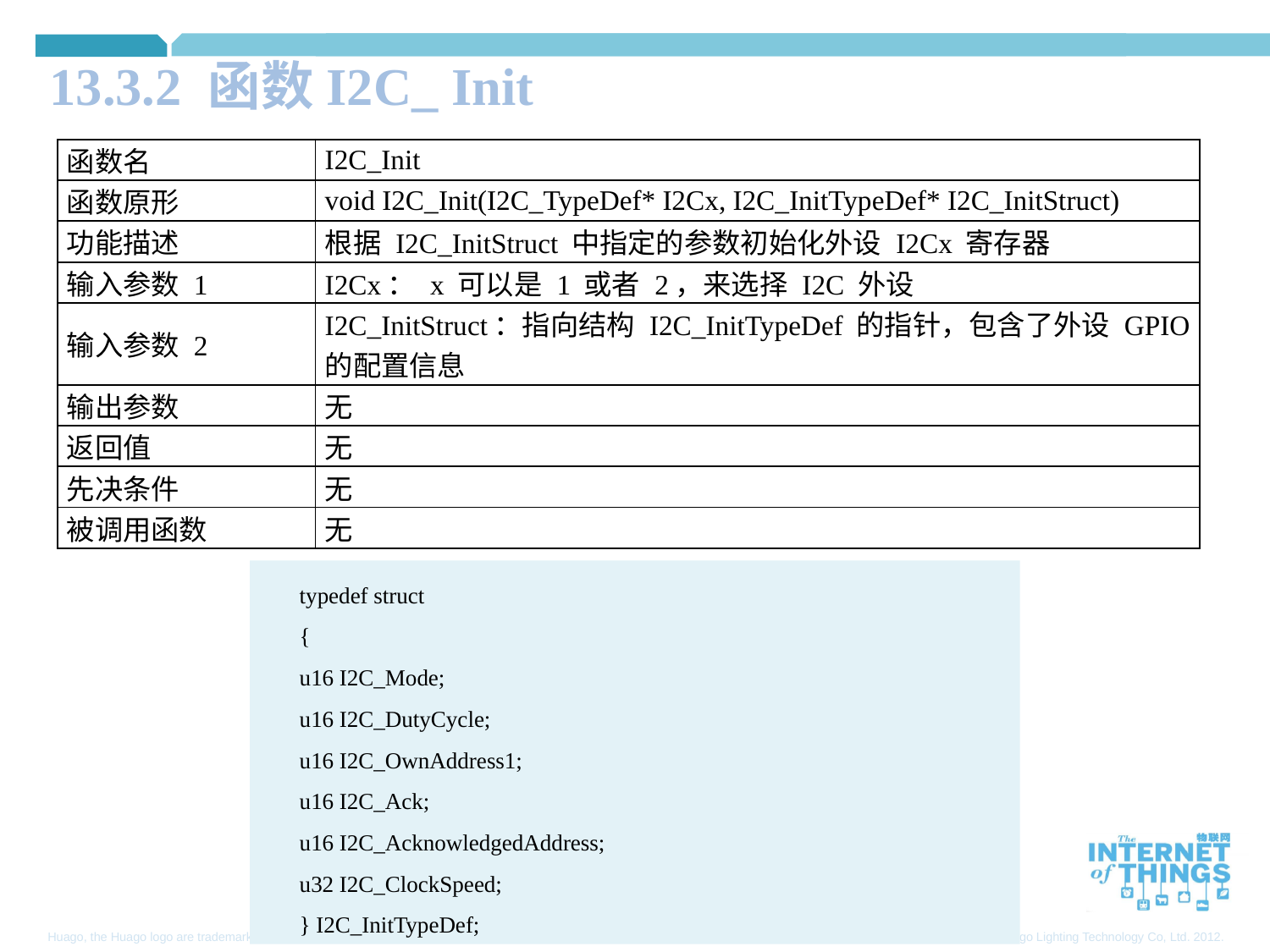

13.3.2 函数I2C_ Init
| 函数名 | I2C\_Init |
| --- | --- |
| 函数原形 | void I2C\_Init(I2C\_TypeDef\* I2Cx, I2C\_InitTypeDef\* I2C\_InitStruct) |
| 功能描述 | 根据 I2C\_InitStruct 中指定的参数初始化外设 I2Cx 寄存器 |
| 输入参数 1 | I2Cx： x 可以是 1 或者 2，来选择 I2C 外设 |
| 输入参数 2 | I2C\_InitStruct：指向结构 I2C\_InitTypeDef 的指针，包含了外设 GPIO 的配置信息 |
| 输出参数 | 无 |
| 返回值 | 无 |
| 先决条件 | 无 |
| 被调用函数 | 无 |
typedef struct
{
u16 I2C_Mode;
u16 I2C_DutyCycle;
u16 I2C_OwnAddress1;
u16 I2C_Ack;
u16 I2C_AcknowledgedAddress;
u32 I2C_ClockSpeed;
} I2C_InitTypeDef;